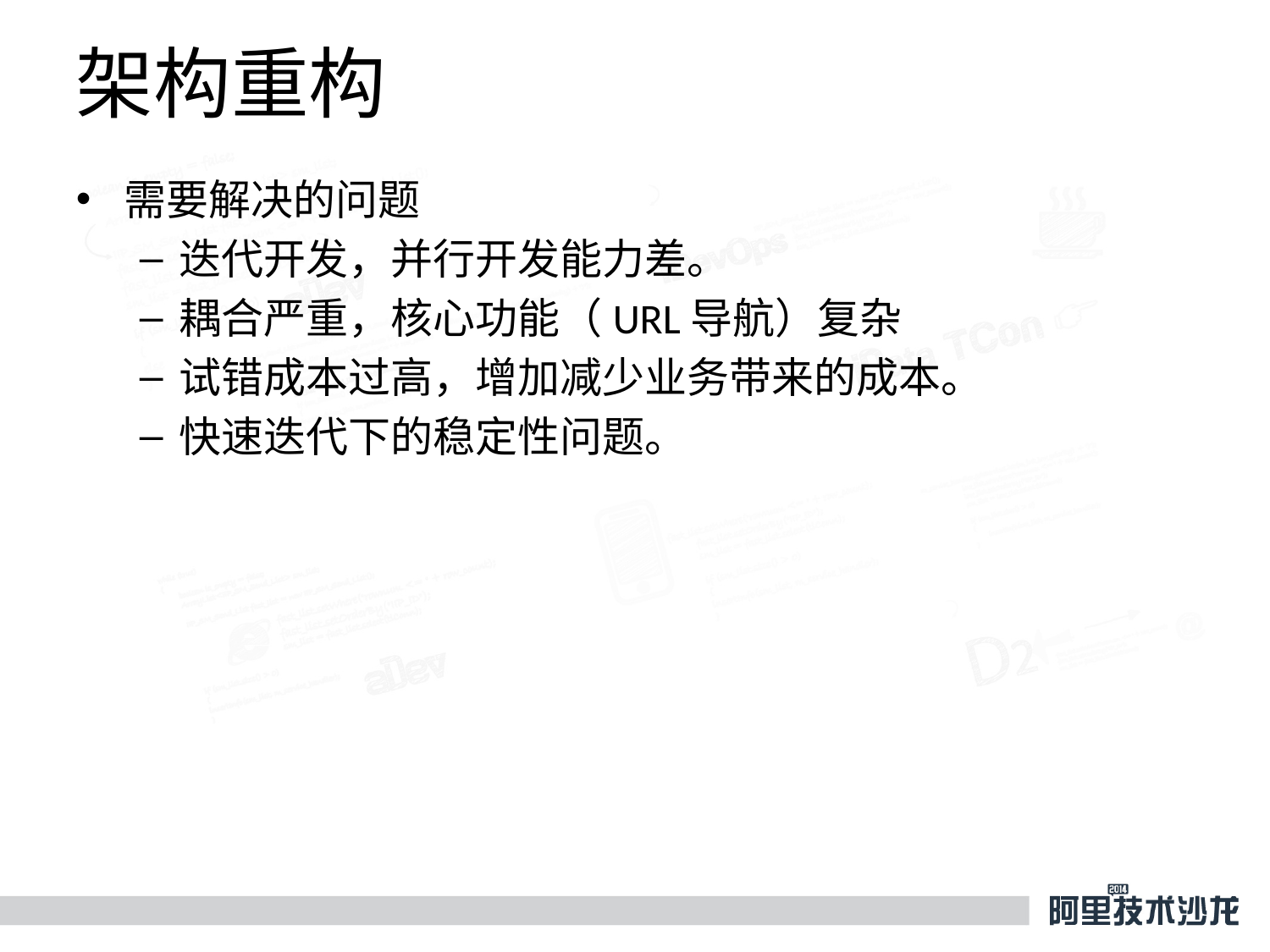

架构重构

需要解决的问题
迭代开发，并行开发能力差。
耦合严重，核心功能（URL导航）复杂
试错成本过高，增加减少业务带来的成本。
快速迭代下的稳定性问题。